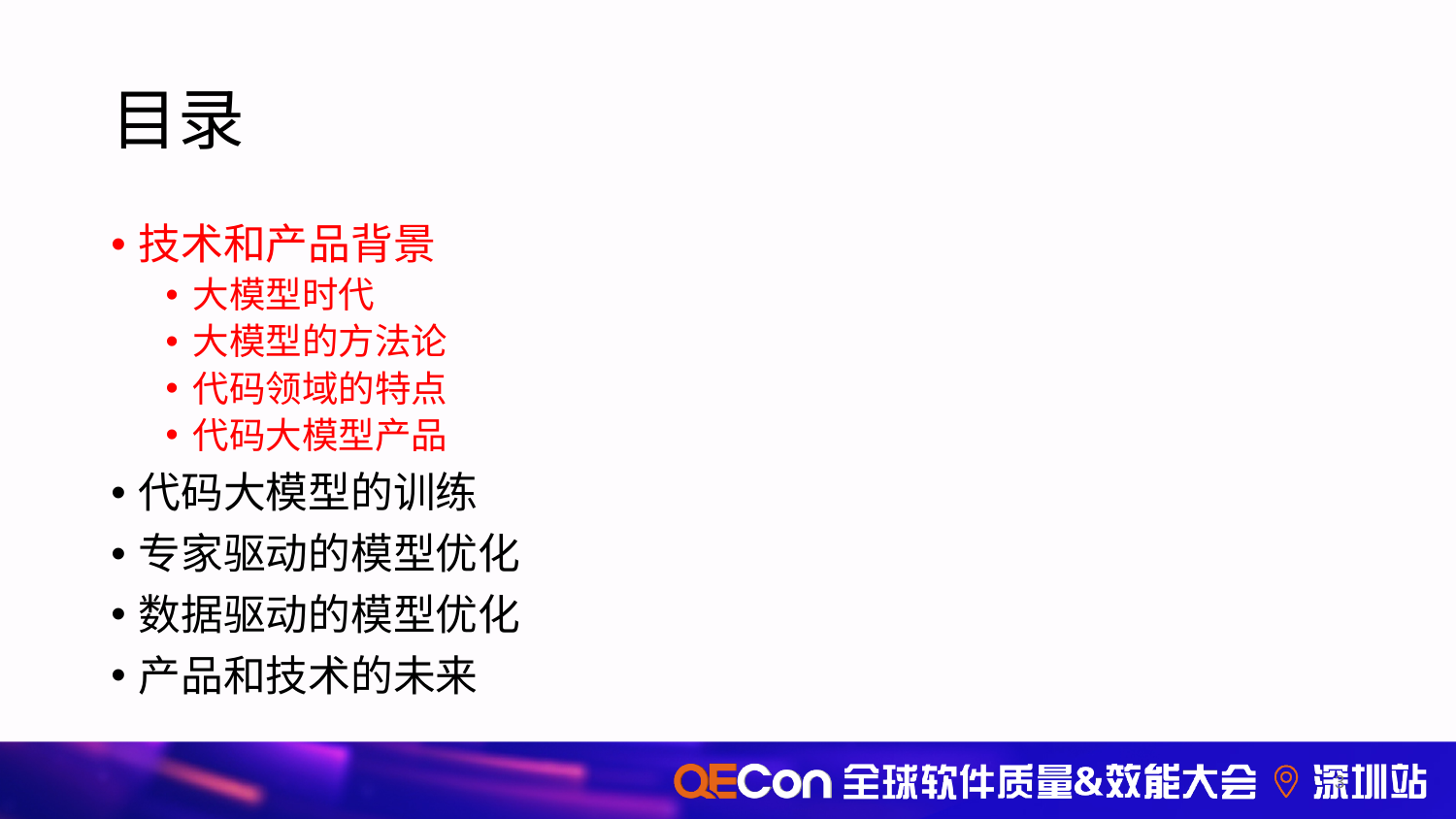

# 目录
技术和产品背景
大模型时代
大模型的方法论
代码领域的特点
代码大模型产品
代码大模型的训练
专家驱动的模型优化
数据驱动的模型优化
产品和技术的未来

3